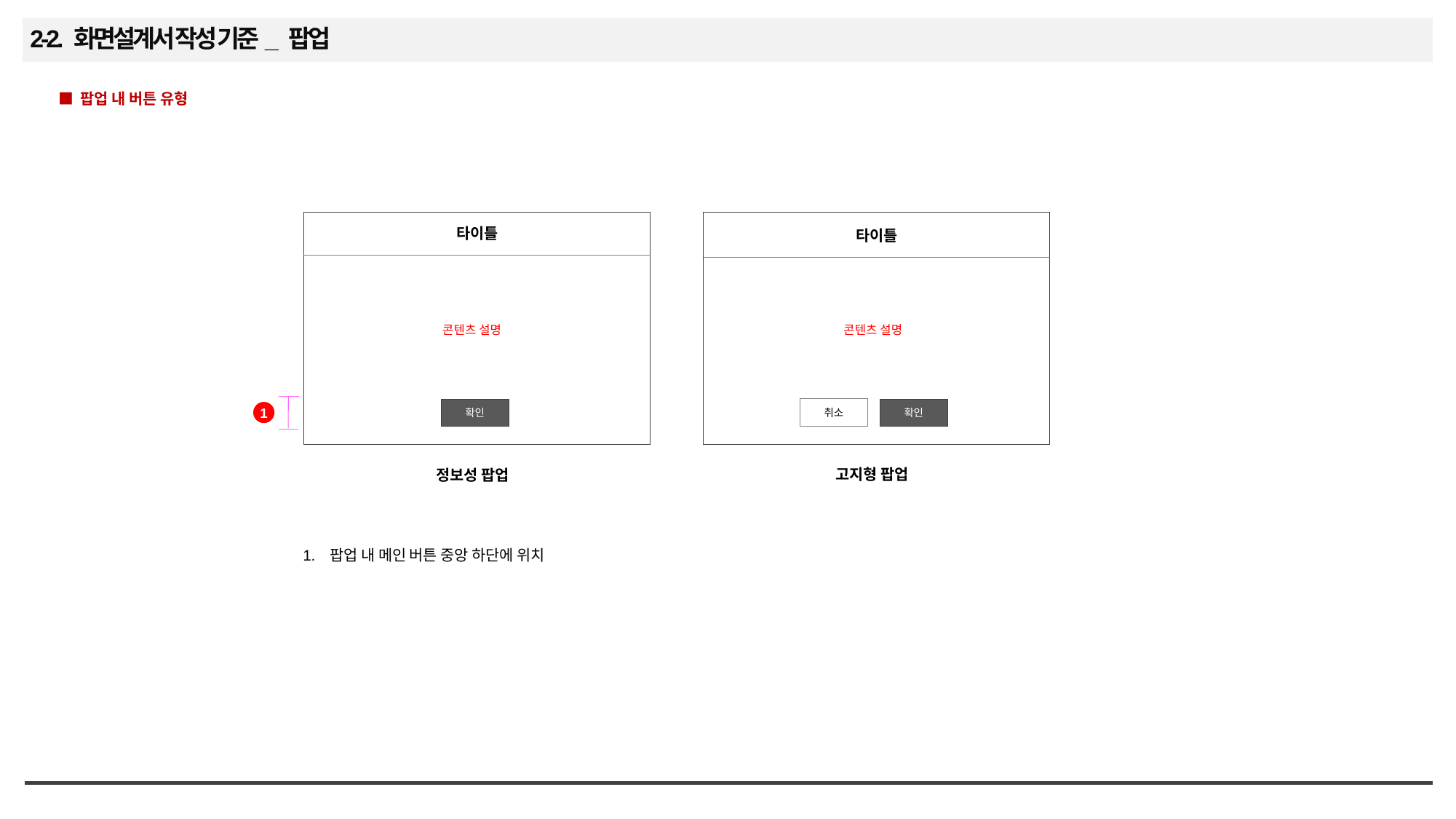

2-2. 화면설계서 작성 기준_ 팝업
■ 팝업 내 버튼 유형

타이틀
타이틀

콘텐츠 설명
콘텐츠 설명

취소

확인

확인

1

고지형 팝업
정보성 팝업
팝업 내 메인 버튼 중앙 하단에 위치